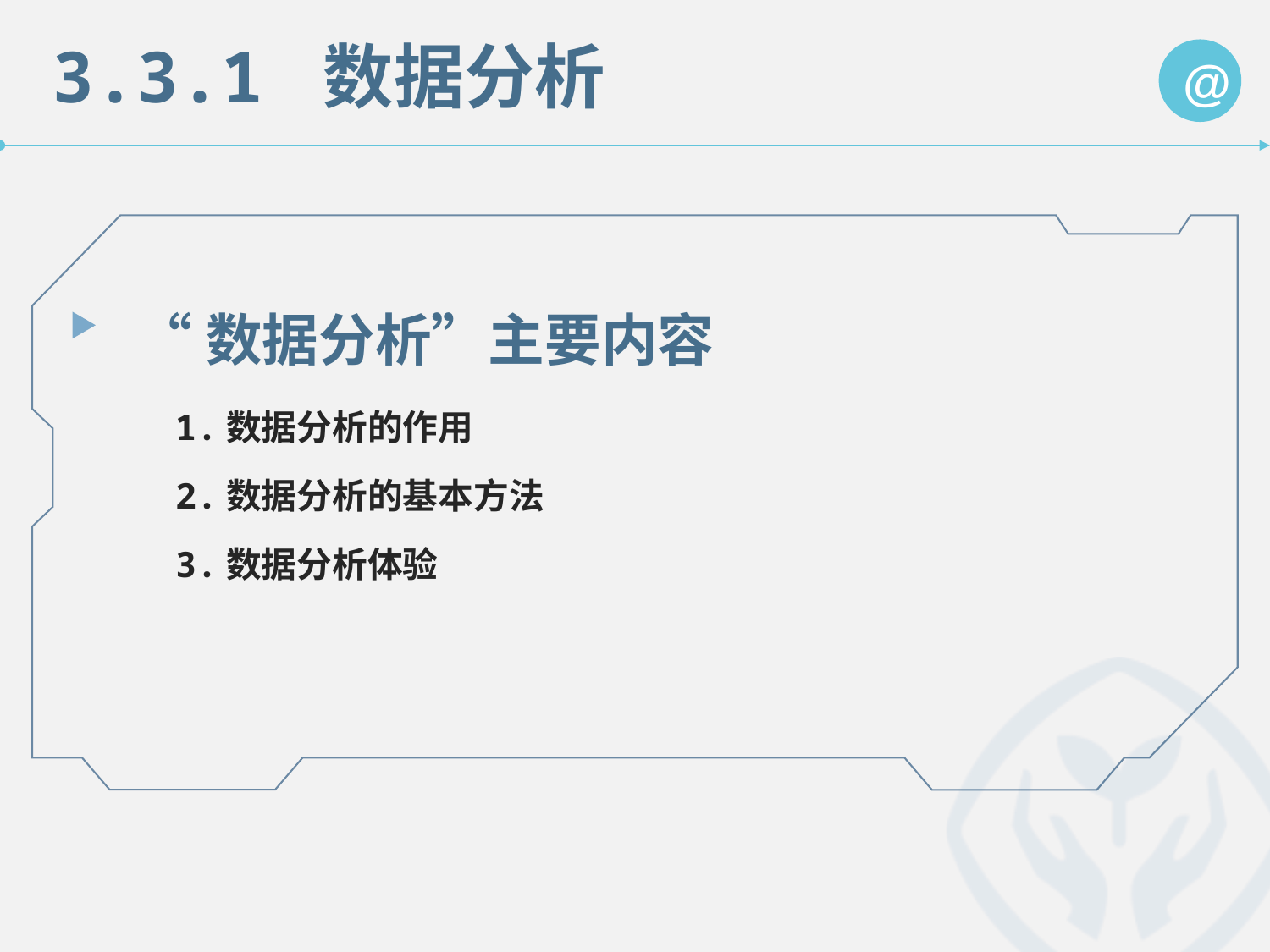

3.3.1 数据分析
@

“数据分析”主要内容

1.数据分析的作用
2.数据分析的基本方法
3.数据分析体验